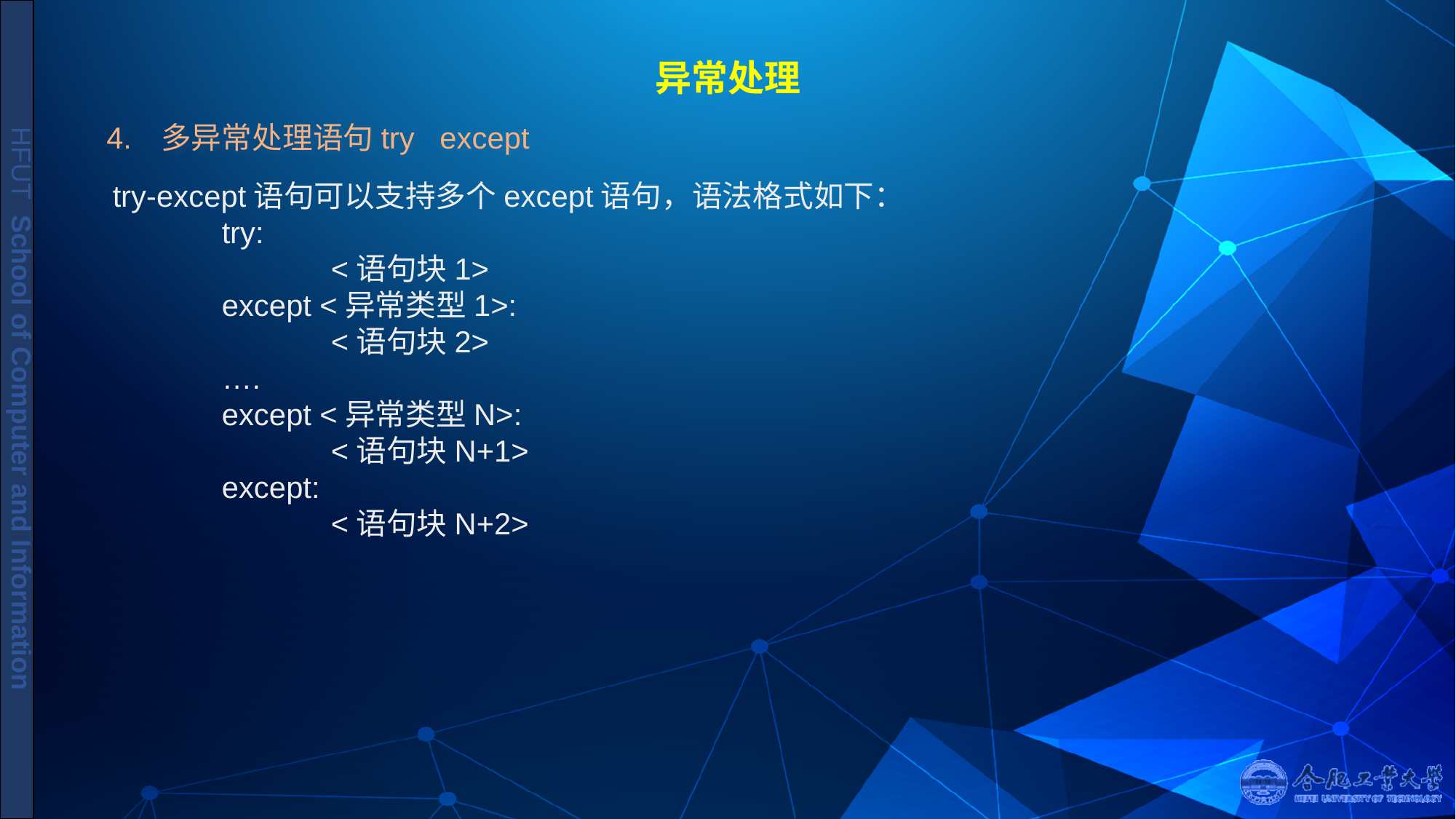

# 异常处理
多异常处理语句try   except
try-except语句可以支持多个except语句，语法格式如下：
try:
	<语句块1>
except <异常类型1>:
	<语句块2>
….
except <异常类型N>:
	<语句块N+1>
except:
	<语句块N+2>